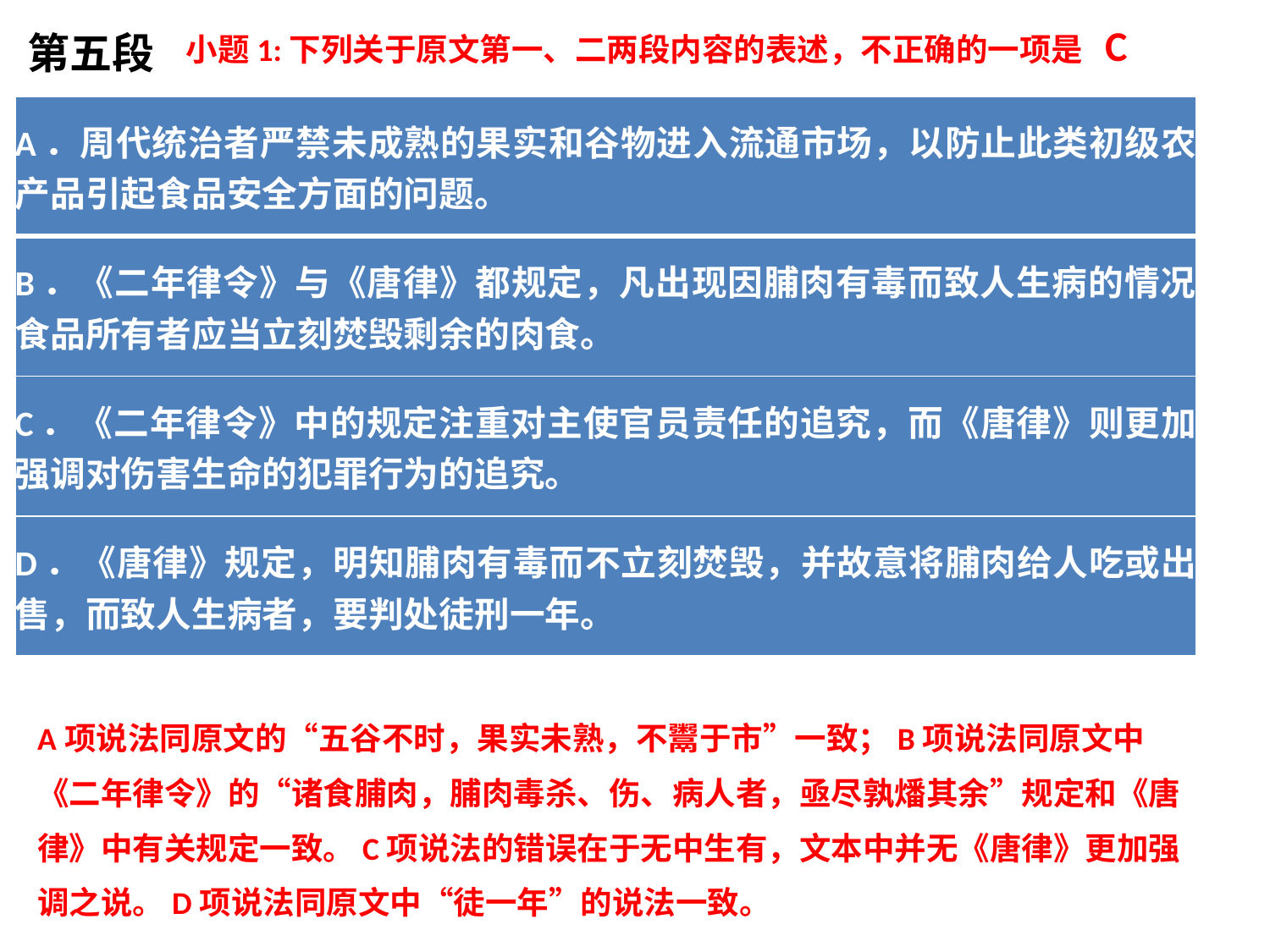

小题1:下列关于原文第一、二两段内容的表述，不正确的一项是  C
第五段
| A．周代统治者严禁未成熟的果实和谷物进入流通市场，以防止此类初级农产品引起食品安全方面的问题。 |
| --- |
| B．《二年律令》与《唐律》都规定，凡出现因脯肉有毒而致人生病的情况，食品所有者应当立刻焚毁剩余的肉食。 |
| C．《二年律令》中的规定注重对主使官员责任的追究，而《唐律》则更加强调对伤害生命的犯罪行为的追究。 |
| D．《唐律》规定，明知脯肉有毒而不立刻焚毁，并故意将脯肉给人吃或出售，而致人生病者，要判处徒刑一年。 |
A项说法同原文的“五谷不时，果实未熟，不鬻于市”一致；B项说法同原文中《二年律令》的“诸食脯肉，脯肉毒杀、伤、病人者，亟尽孰燔其余”规定和《唐律》中有关规定一致。C项说法的错误在于无中生有，文本中并无《唐律》更加强调之说。D项说法同原文中“徒一年”的说法一致。